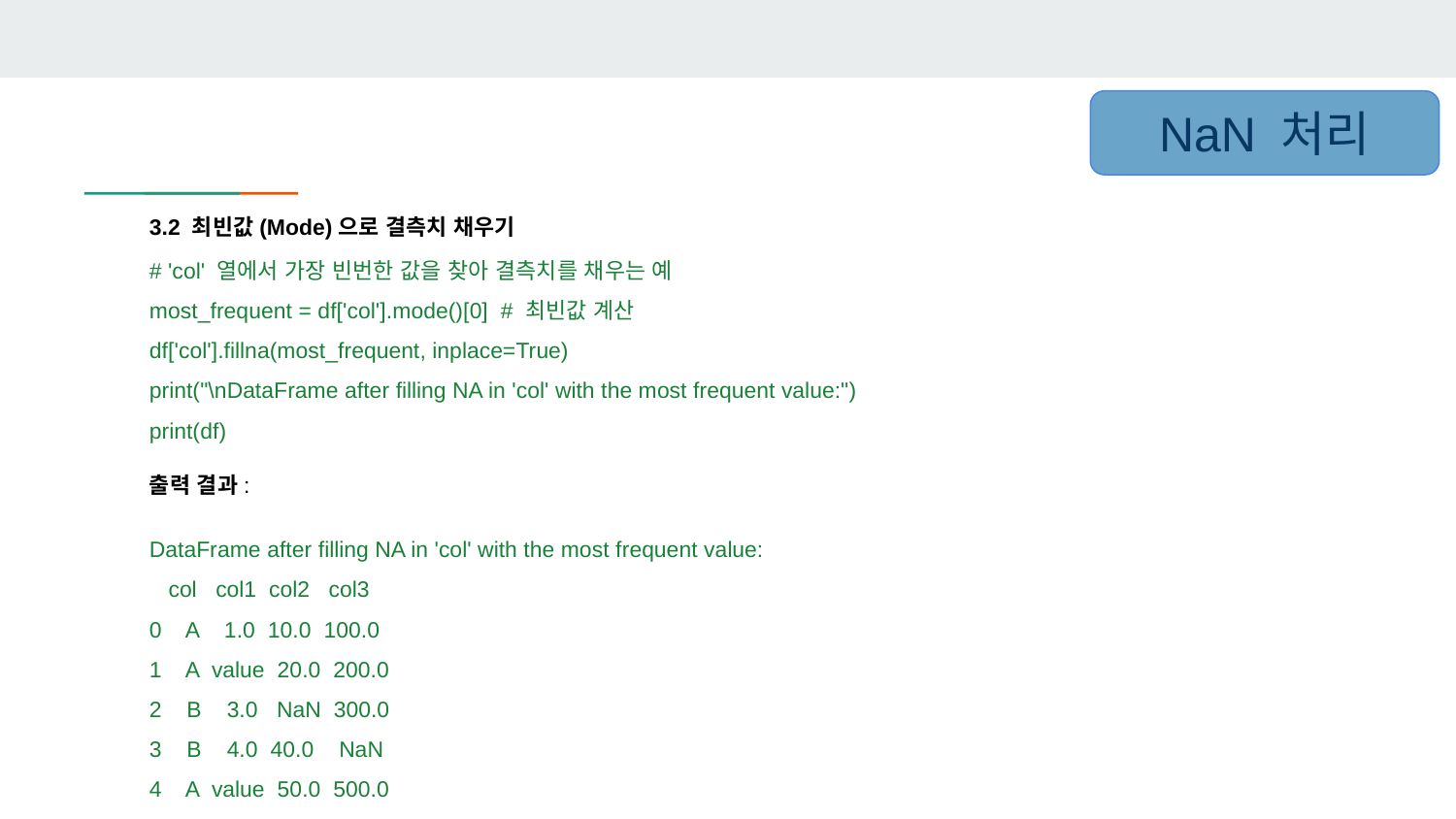

NaN 처리
3.2 최빈값(Mode)으로 결측치 채우기
# 'col' 열에서 가장 빈번한 값을 찾아 결측치를 채우는 예
most_frequent = df['col'].mode()[0]  # 최빈값 계산
df['col'].fillna(most_frequent, inplace=True)
print("\nDataFrame after filling NA in 'col' with the most frequent value:")
print(df)
출력 결과:
DataFrame after filling NA in 'col' with the most frequent value:
   col   col1  col2   col3
0    A    1.0  10.0  100.0
1    A  value  20.0  200.0
2    B    3.0   NaN  300.0
3    B    4.0  40.0    NaN
4    A  value  50.0  500.0